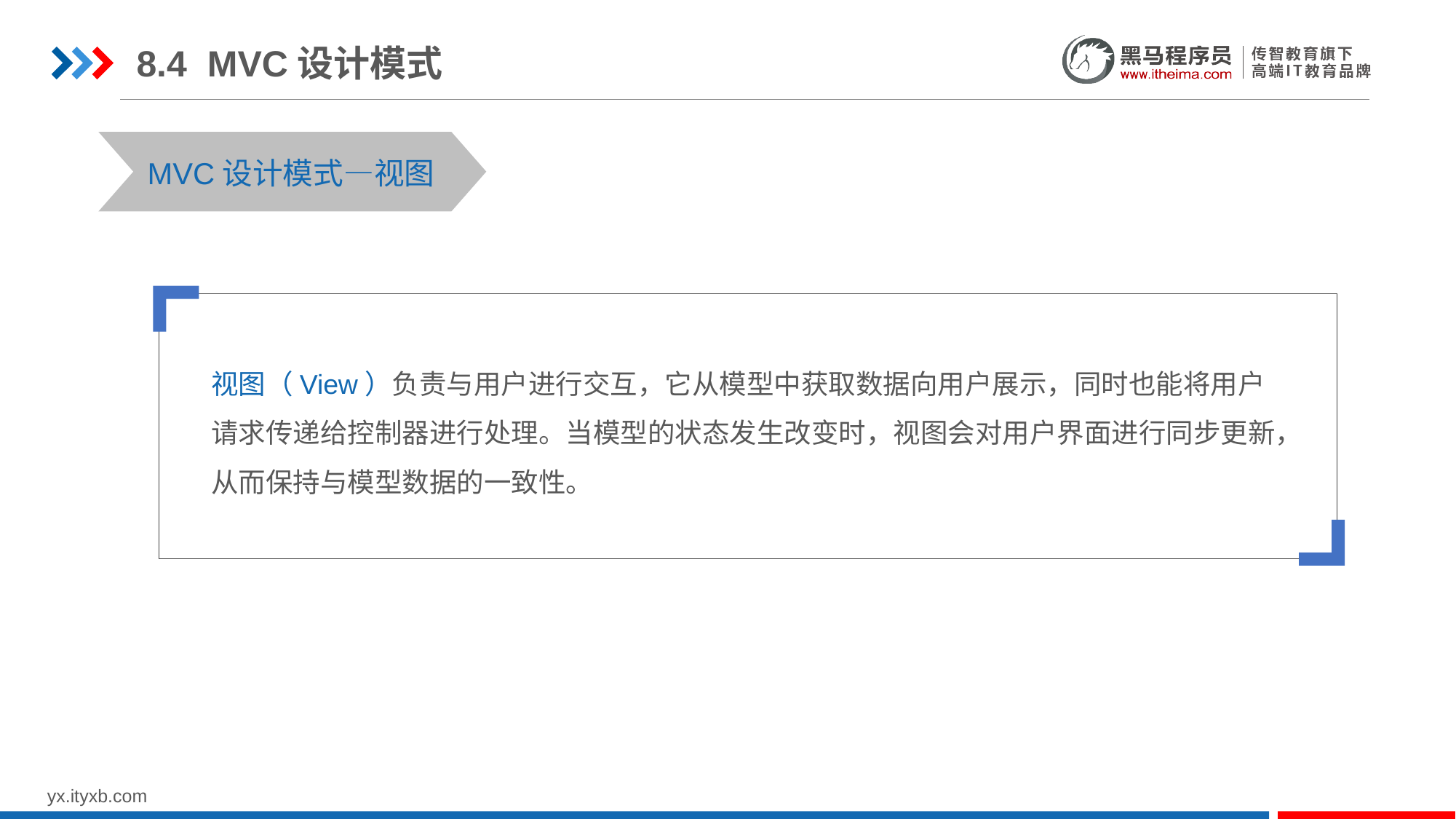

8.4  MVC设计模式

MVC设计模式—视图

视图（View）负责与用户进行交互，它从模型中获取数据向用户展示，同时也能将用户请求传递给控制器进行处理。当模型的状态发生改变时，视图会对用户界面进行同步更新，从而保持与模型数据的一致性。